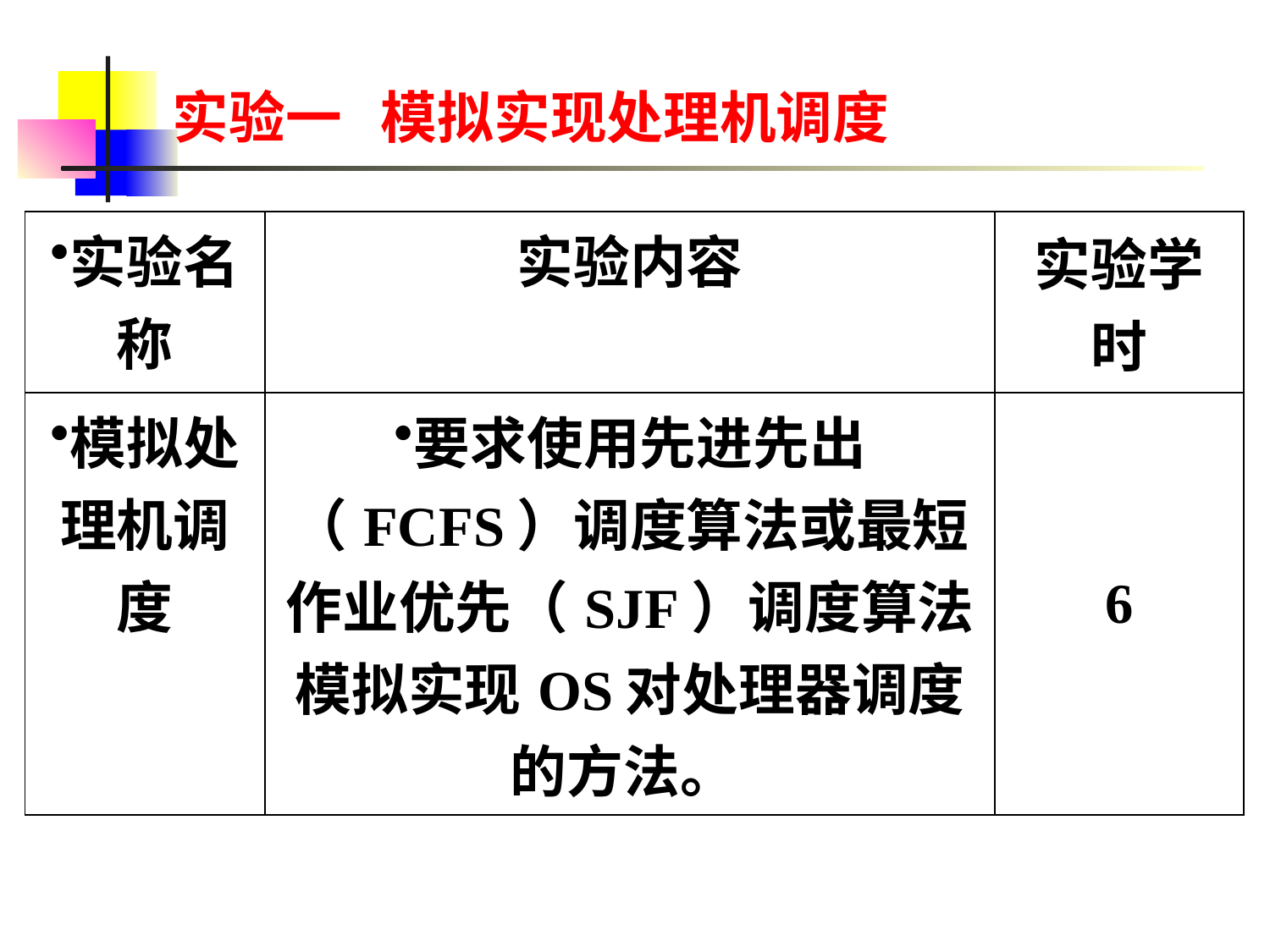

# 实验一   模拟实现处理机调度
| 实验名称 | 实验内容 | 实验学时 |
| --- | --- | --- |
| 模拟处理机调度 | 要求使用先进先出（FCFS）调度算法或最短作业优先（SJF）调度算法模拟实现OS对处理器调度的方法。 | 6 |